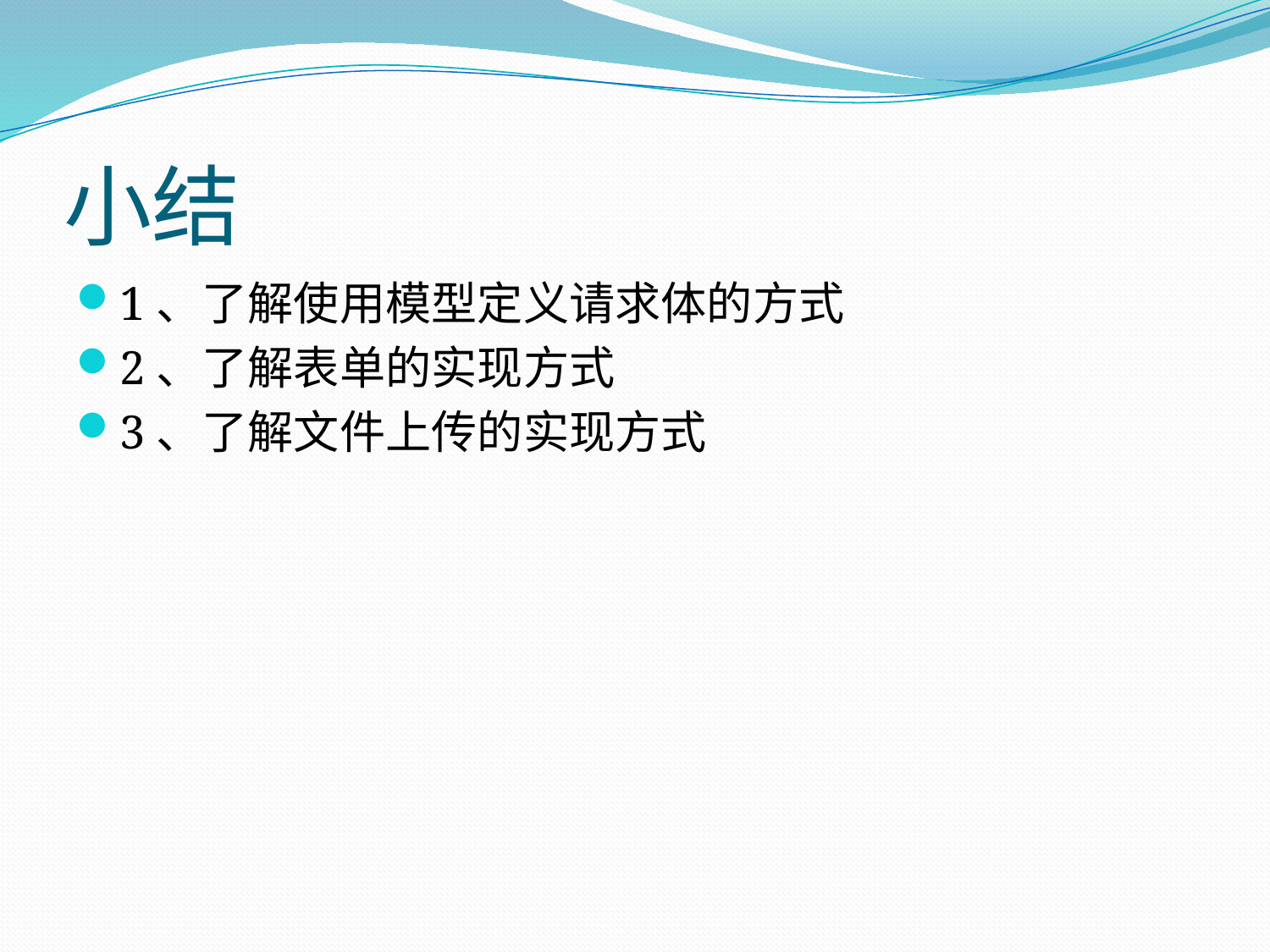

# 小结
1、了解使用模型定义请求体的方式
2、了解表单的实现方式
3、了解文件上传的实现方式